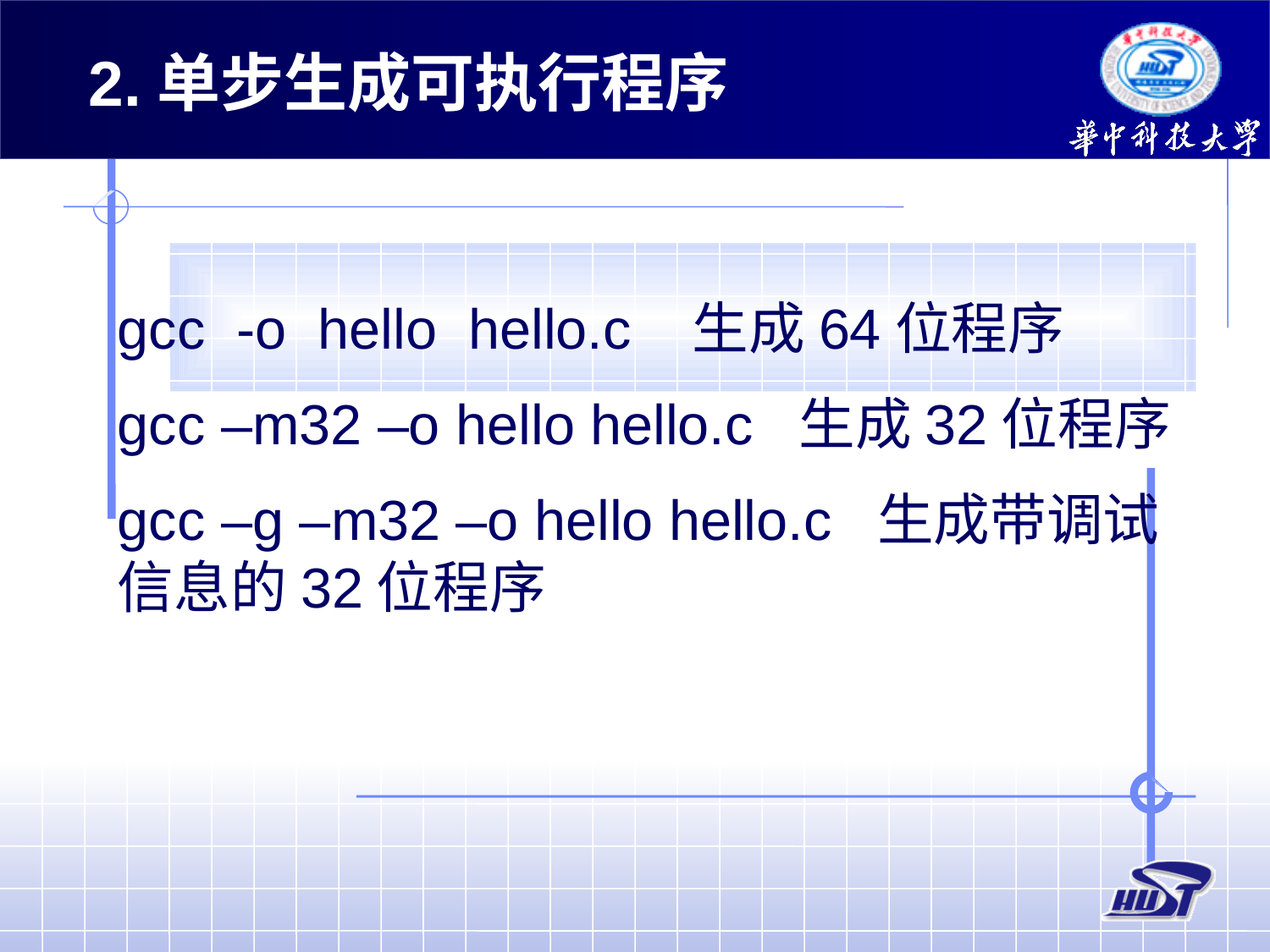

2.单步生成可执行程序
gcc  -o  hello  hello.c   生成64位程序
gcc –m32 –o hello hello.c  生成32位程序
gcc –g –m32 –o hello hello.c  生成带调试信息的32位程序